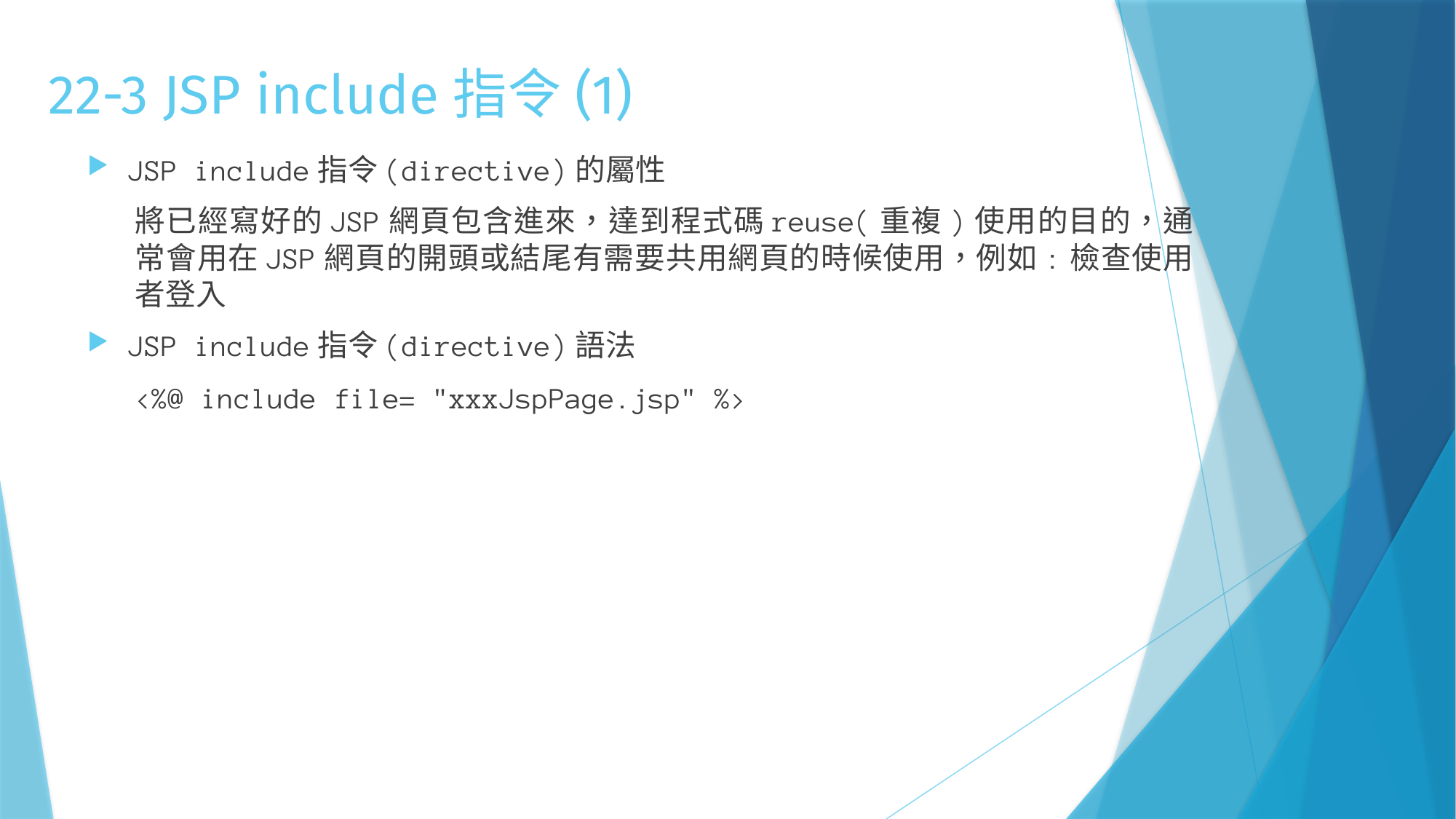

# 22-3 JSP include指令(1)
JSP include指令(directive)的屬性
將已經寫好的JSP網頁包含進來，達到程式碼reuse(重複)使用的目的，通常會用在JSP網頁的開頭或結尾有需要共用網頁的時候使用，例如:檢查使用者登入
JSP include指令(directive)語法
<%@ include file= "xxxJspPage.jsp" %>